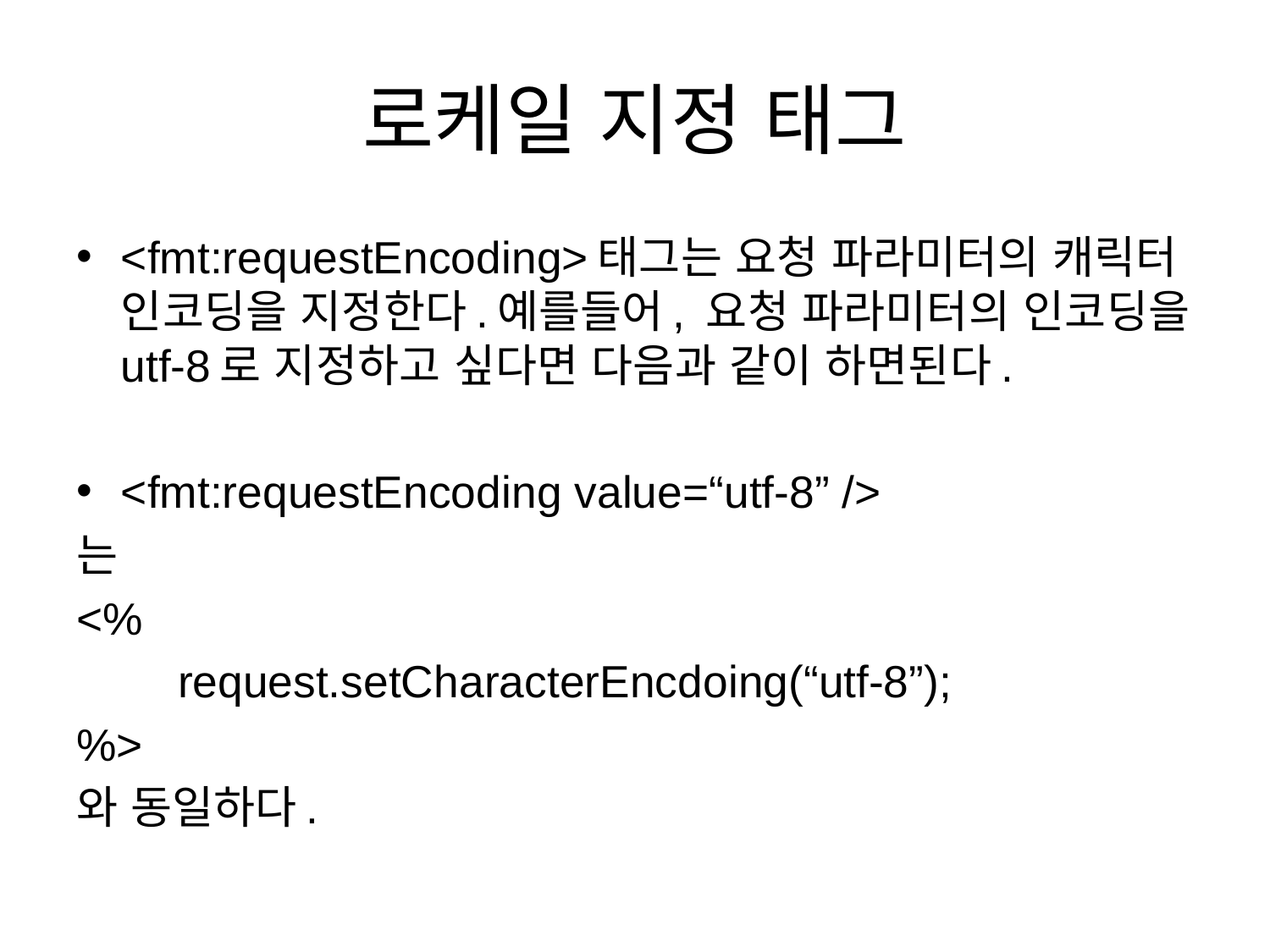

# 로케일 지정 태그
<fmt:requestEncoding>태그는 요청 파라미터의 캐릭터 인코딩을 지정한다.예를들어, 요청 파라미터의 인코딩을 utf-8로 지정하고 싶다면 다음과 같이 하면된다.

<fmt:requestEncoding value=“utf-8” />
는
<%
	request.setCharacterEncdoing(“utf-8”);
%>
와 동일하다.